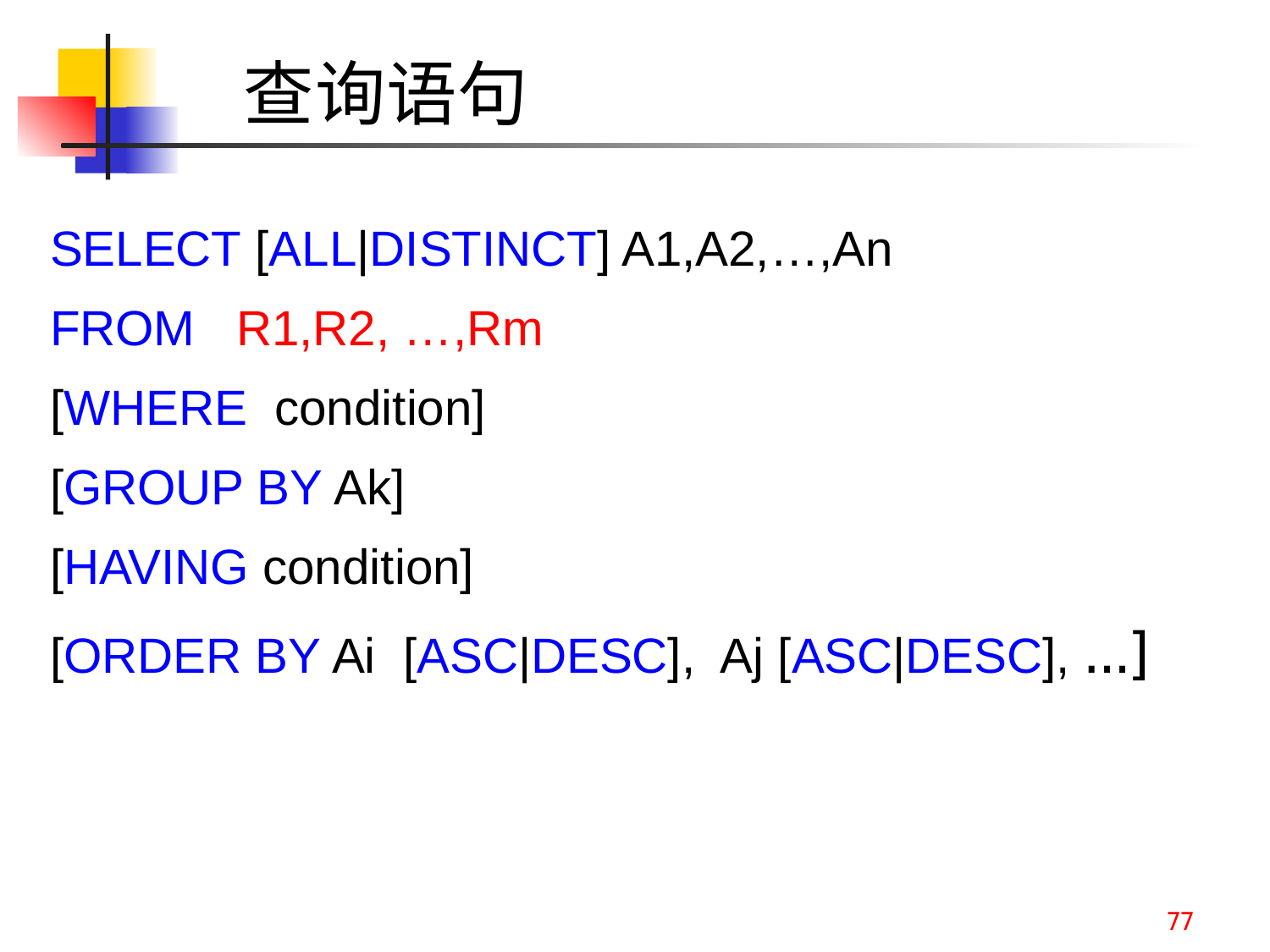

# 查询语句
 SELECT [ALL|DISTINCT] A1,A2,…,An
 FROM   R1,R2, …,Rm
 [WHERE  condition]
 [GROUP BY Ak]
 [HAVING condition]
 [ORDER BY Ai  [ASC|DESC],  Aj [ASC|DESC], …]

77